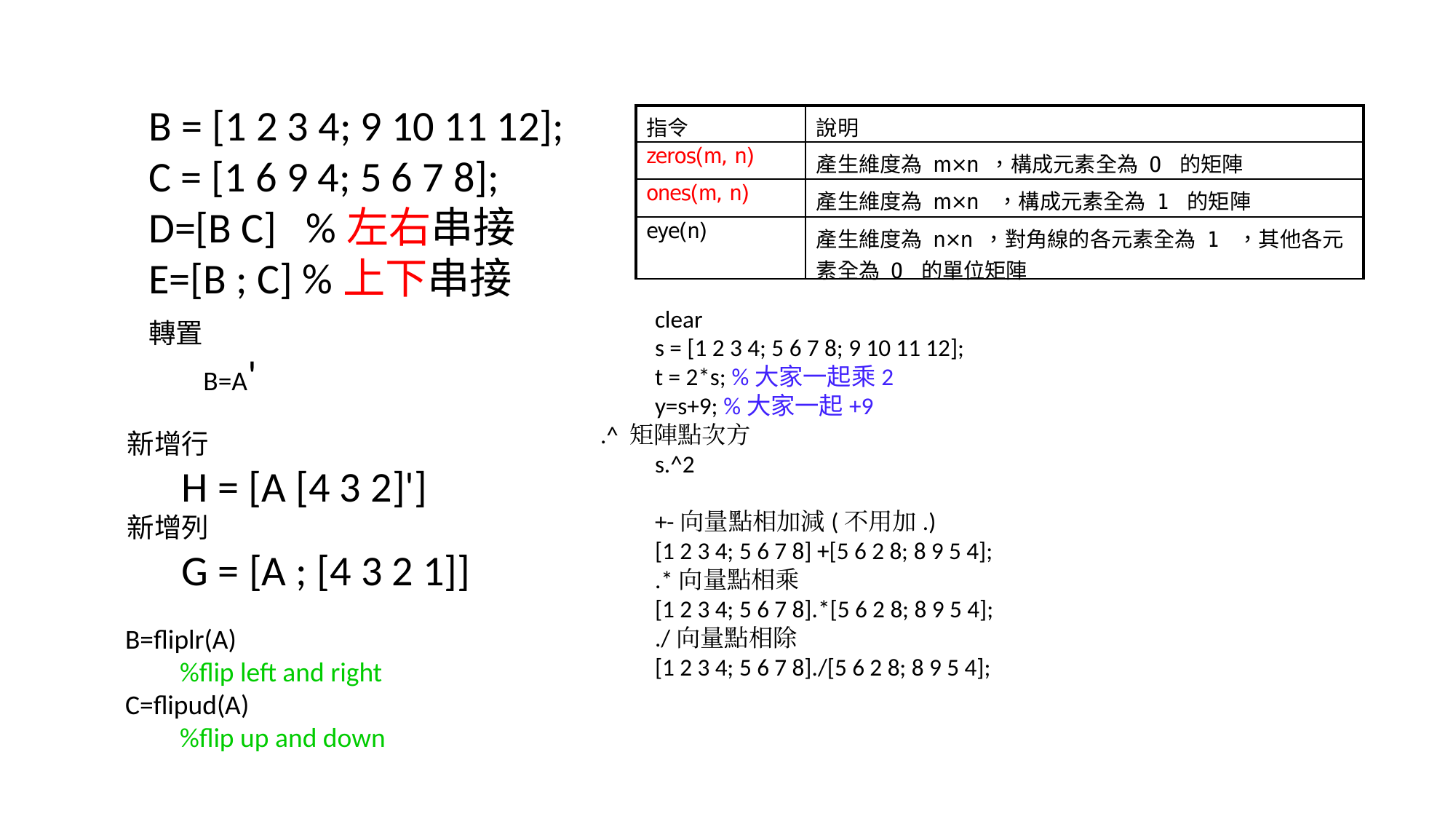

B = [1 2 3 4; 9 10 11 12];
C = [1 6 9 4; 5 6 7 8];
D=[B C]   %左右串接
E=[B ; C] %上下串接
| 指令 | 說明 |
| --- | --- |
| zeros(m, n) | 產生維度為 m×n ，構成元素全為 0 的矩陣 |
| ones(m, n) | 產生維度為 m×n ，構成元素全為 1 的矩陣 |
| eye(n) | 產生維度為 n×n ，對角線的各元素全為 1 ，其他各元素全為 0 的單位矩陣 |
clear
s = [1 2 3 4; 5 6 7 8; 9 10 11 12];
t = 2*s; %大家一起乘2
y=s+9; %大家一起+9
.^ 矩陣點次方
s.^2
轉置
B=A'
新增行
H = [A [4 3 2]']
新增列
G = [A ; [4 3 2 1]]
          +-向量點相加減(不用加.)
[1 2 3 4; 5 6 7 8] +[5 6 2 8; 8 9 5 4];
          .*向量點相乘
[1 2 3 4; 5 6 7 8].*[5 6 2 8; 8 9 5 4];
./向量點相除
[1 2 3 4; 5 6 7 8]./[5 6 2 8; 8 9 5 4];

B=fliplr(A)
%flip left and right
C=flipud(A)
%flip up and down